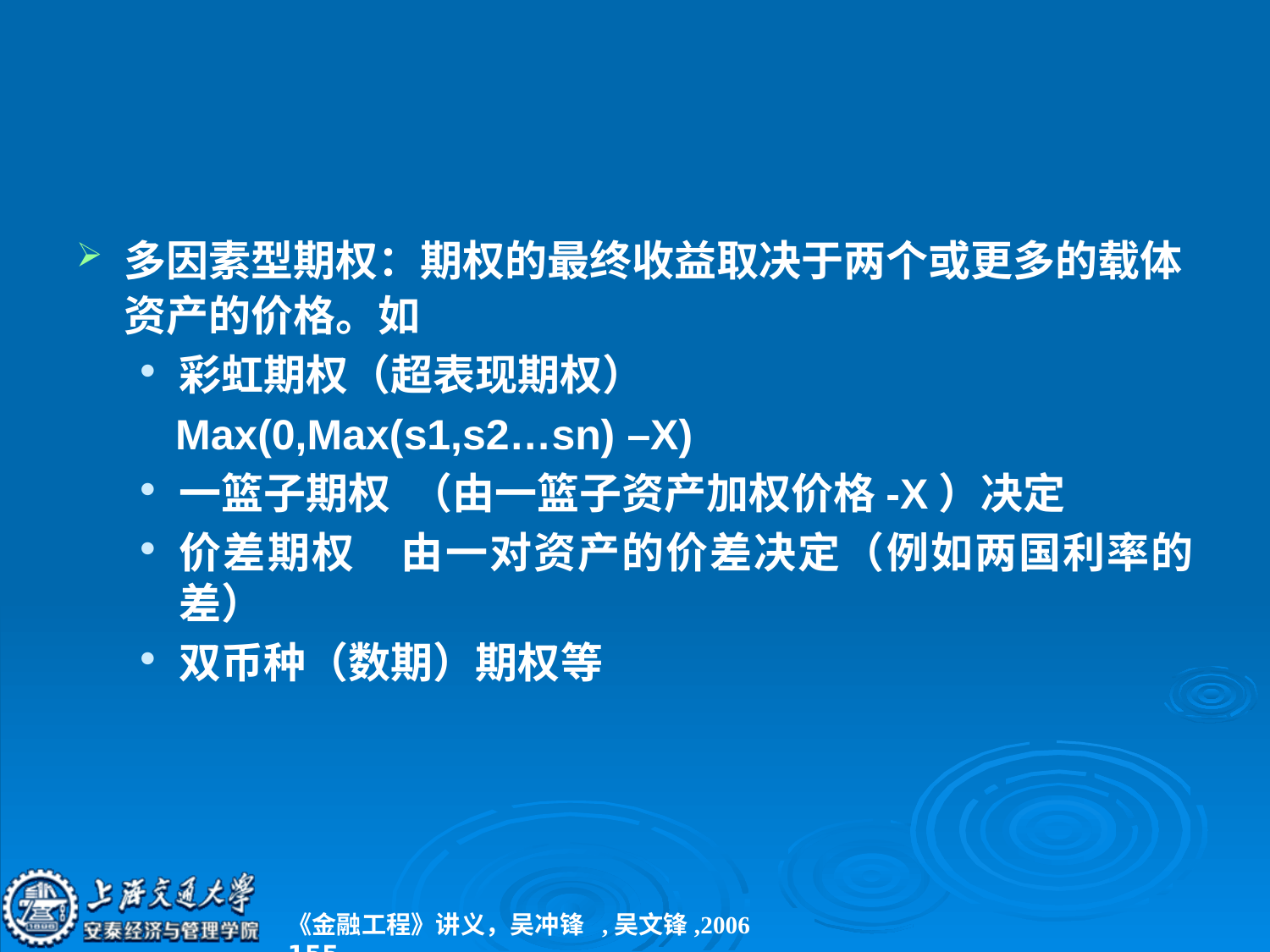

#
多因素型期权：期权的最终收益取决于两个或更多的载体资产的价格。如
彩虹期权（超表现期权）
   Max(0,Max(s1,s2…sn) –X)
一篮子期权  （由一篮子资产加权价格-X）决定
价差期权    由一对资产的价差决定（例如两国利率的差）
双币种（数期）期权等